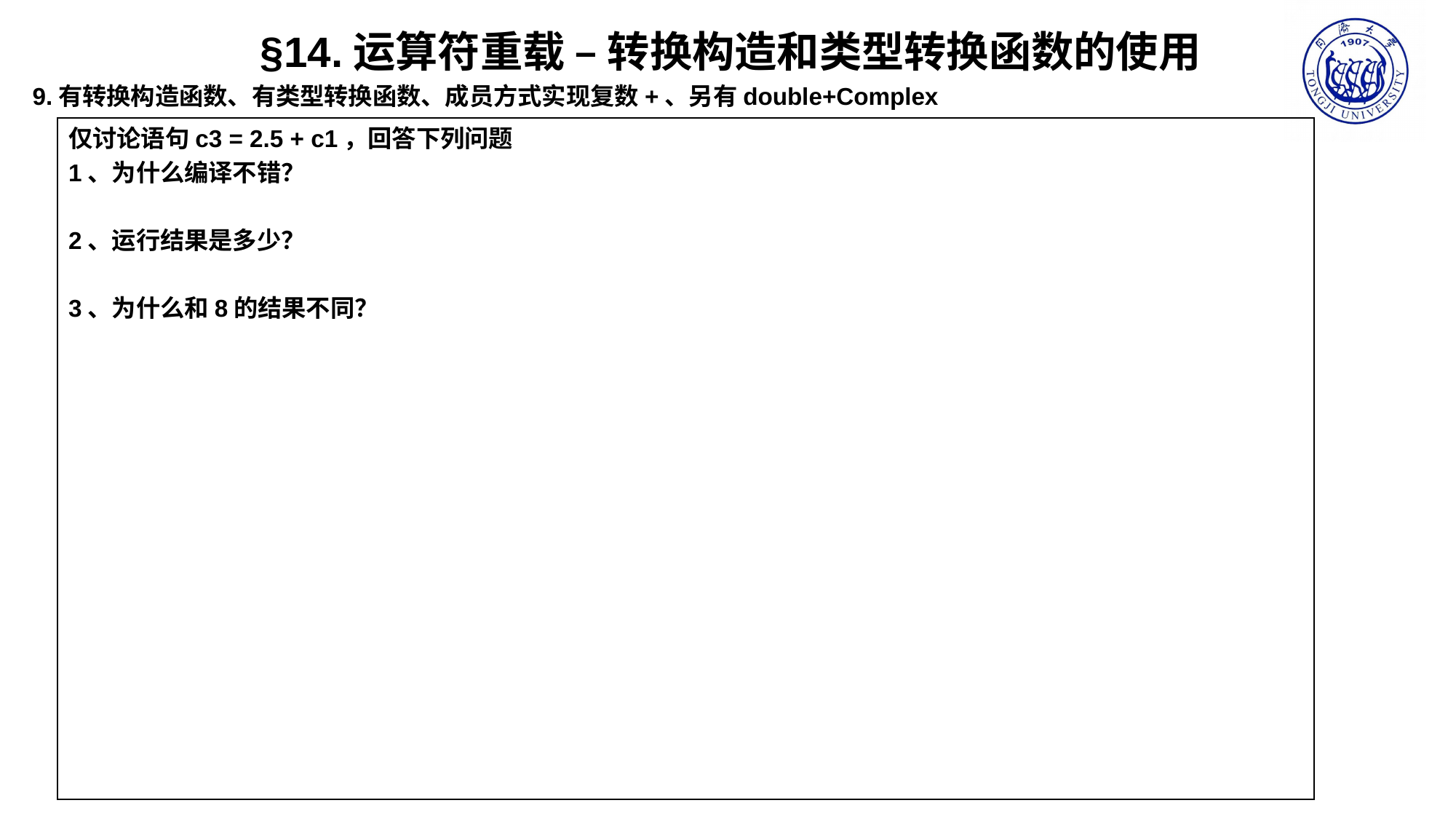

§14.运算符重载 – 转换构造和类型转换函数的使用
9.有转换构造函数、有类型转换函数、成员方式实现复数+、另有double+Complex
仅讨论语句c3 = 2.5 + c1，回答下列问题
1、为什么编译不错？

2、运行结果是多少？

3、为什么和8的结果不同？